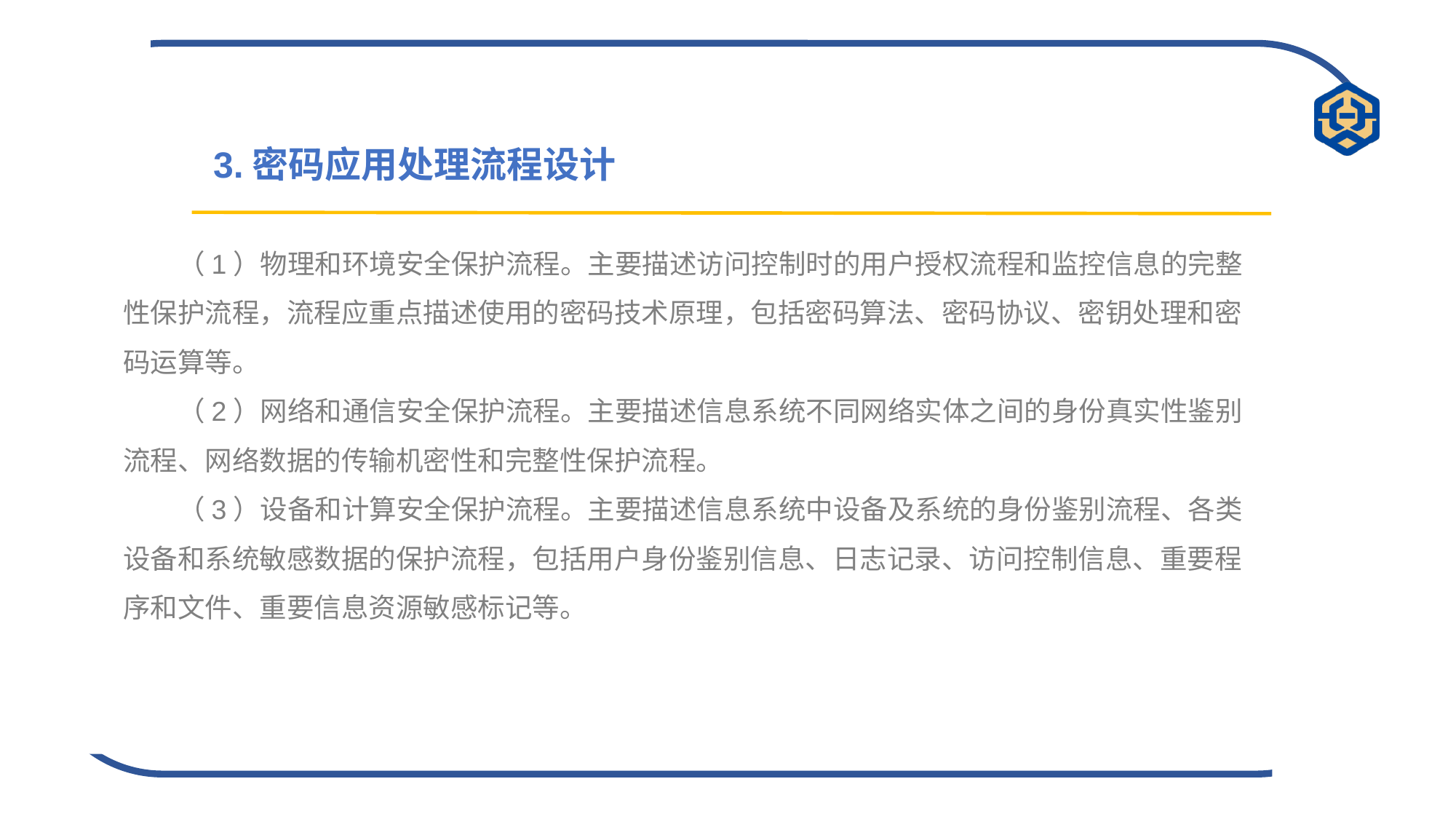

3.密码应用处理流程设计
（1）物理和环境安全保护流程。主要描述访问控制时的用户授权流程和监控信息的完整性保护流程，流程应重点描述使用的密码技术原理，包括密码算法、密码协议、密钥处理和密码运算等。
（2）网络和通信安全保护流程。主要描述信息系统不同网络实体之间的身份真实性鉴别流程、网络数据的传输机密性和完整性保护流程。
（3）设备和计算安全保护流程。主要描述信息系统中设备及系统的身份鉴别流程、各类设备和系统敏感数据的保护流程，包括用户身份鉴别信息、日志记录、访问控制信息、重要程序和文件、重要信息资源敏感标记等。